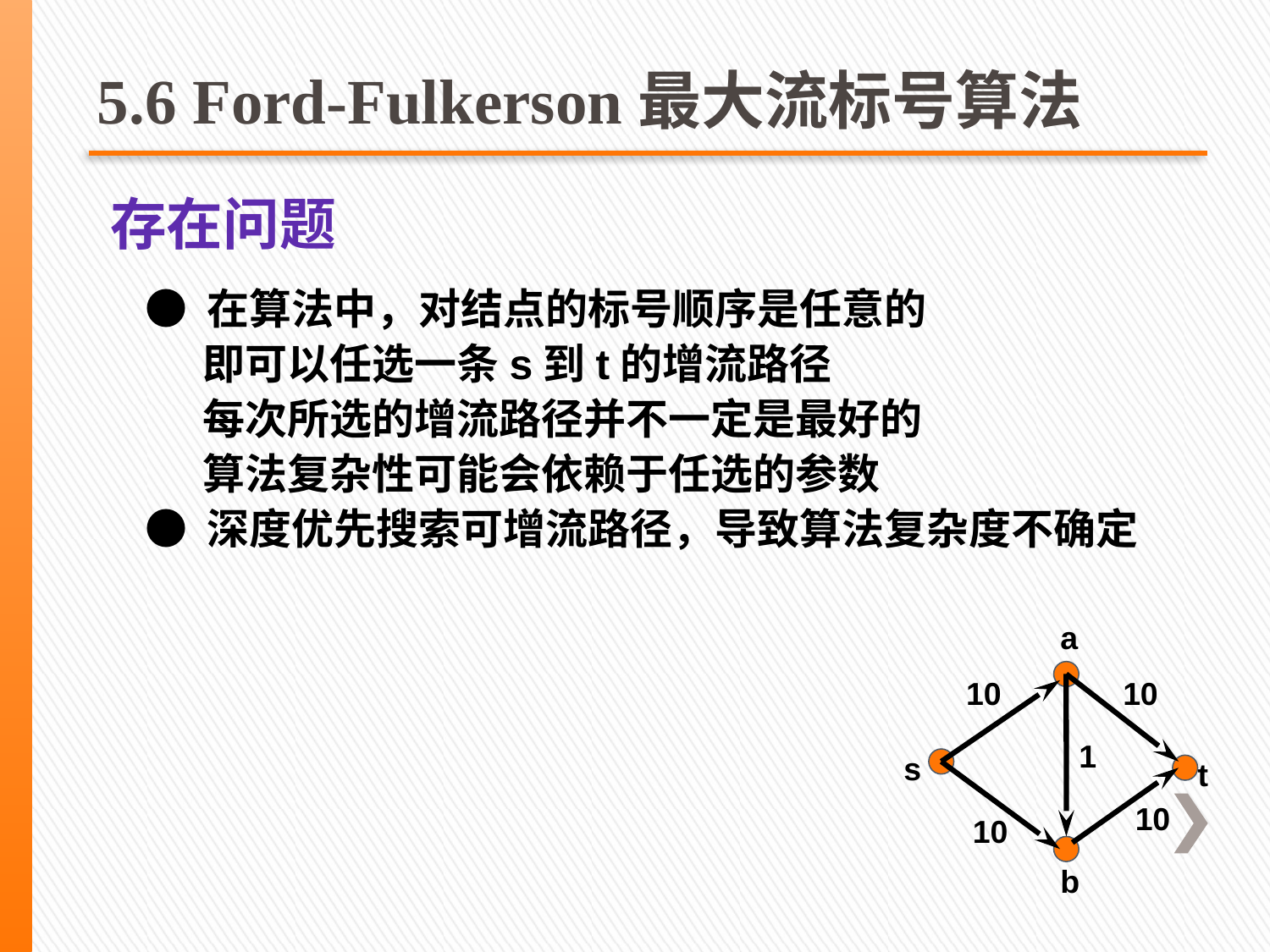

# 5.6 Ford-Fulkerson最大流标号算法
存在问题
● 在算法中，对结点的标号顺序是任意的
     即可以任选一条s到t的增流路径
     每次所选的增流路径并不一定是最好的
     算法复杂性可能会依赖于任选的参数
● 深度优先搜索可增流路径，导致算法复杂度不确定

a

10
10

1
s

t

10
10

b